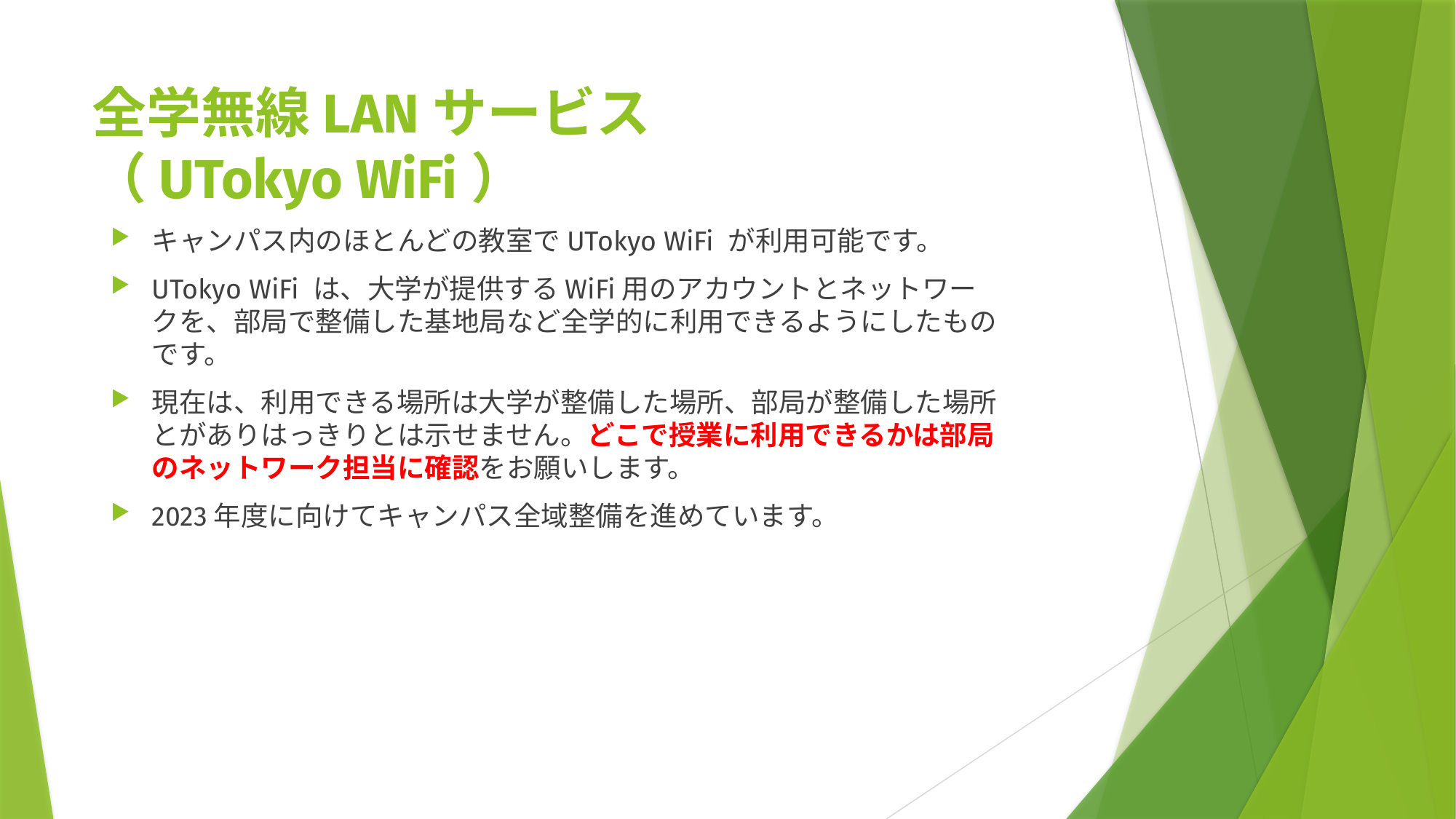

# 全学無線LANサービス （UTokyo WiFi）
キャンパス内のほとんどの教室でUTokyo WiFi が利用可能です。
UTokyo WiFi は、大学が提供するWiFi用のアカウントとネットワークを、部局で整備した基地局など全学的に利用できるようにしたものです。
現在は、利用できる場所は大学が整備した場所、部局が整備した場所とがありはっきりとは示せません。どこで授業に利用できるかは部局のネットワーク担当に確認をお願いします。
2023年度に向けてキャンパス全域整備を進めています。